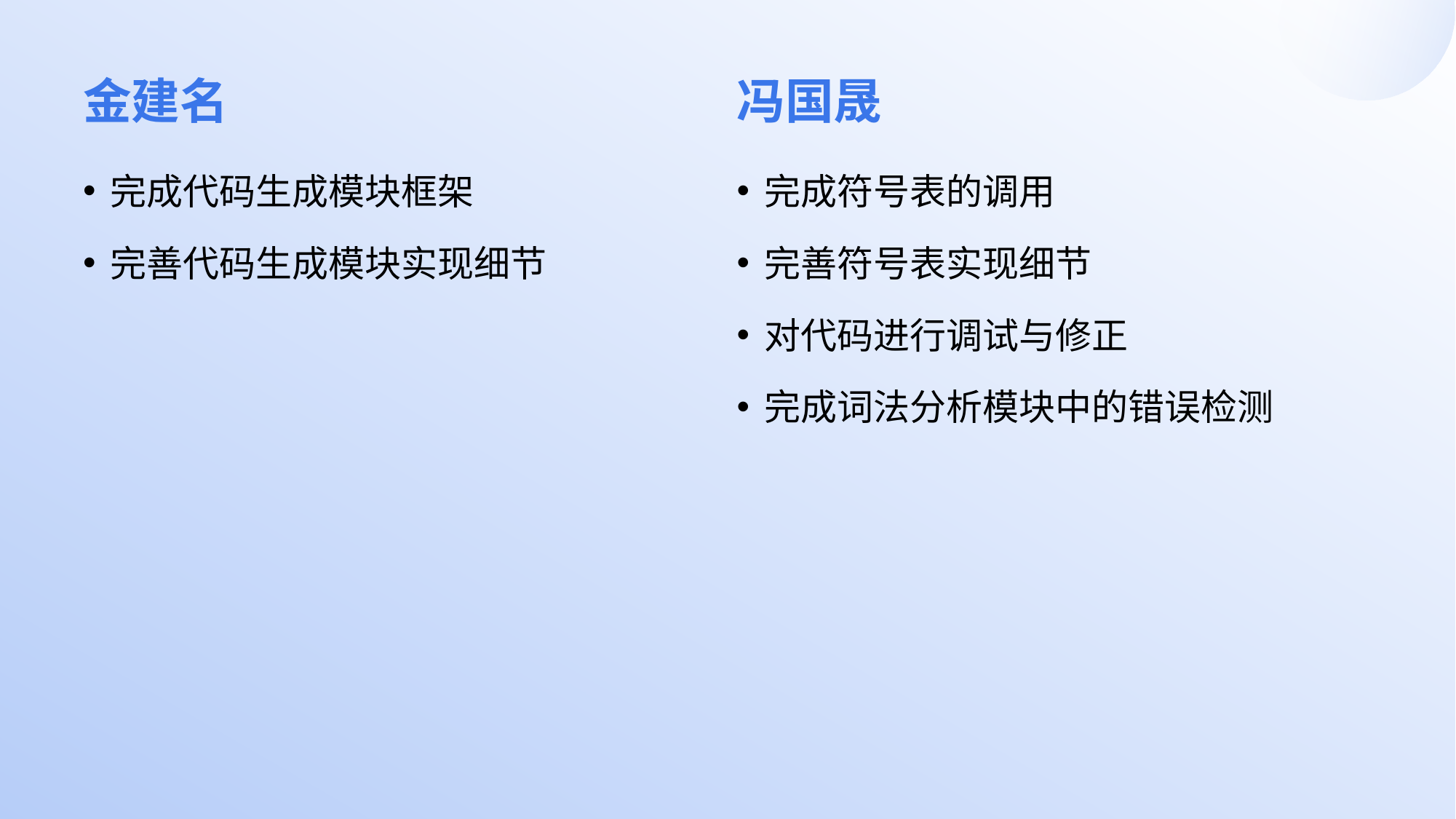

# 金建名
冯国晟
完成代码生成模块框架
完善代码生成模块实现细节
完成符号表的调用
完善符号表实现细节
对代码进行调试与修正
完成词法分析模块中的错误检测